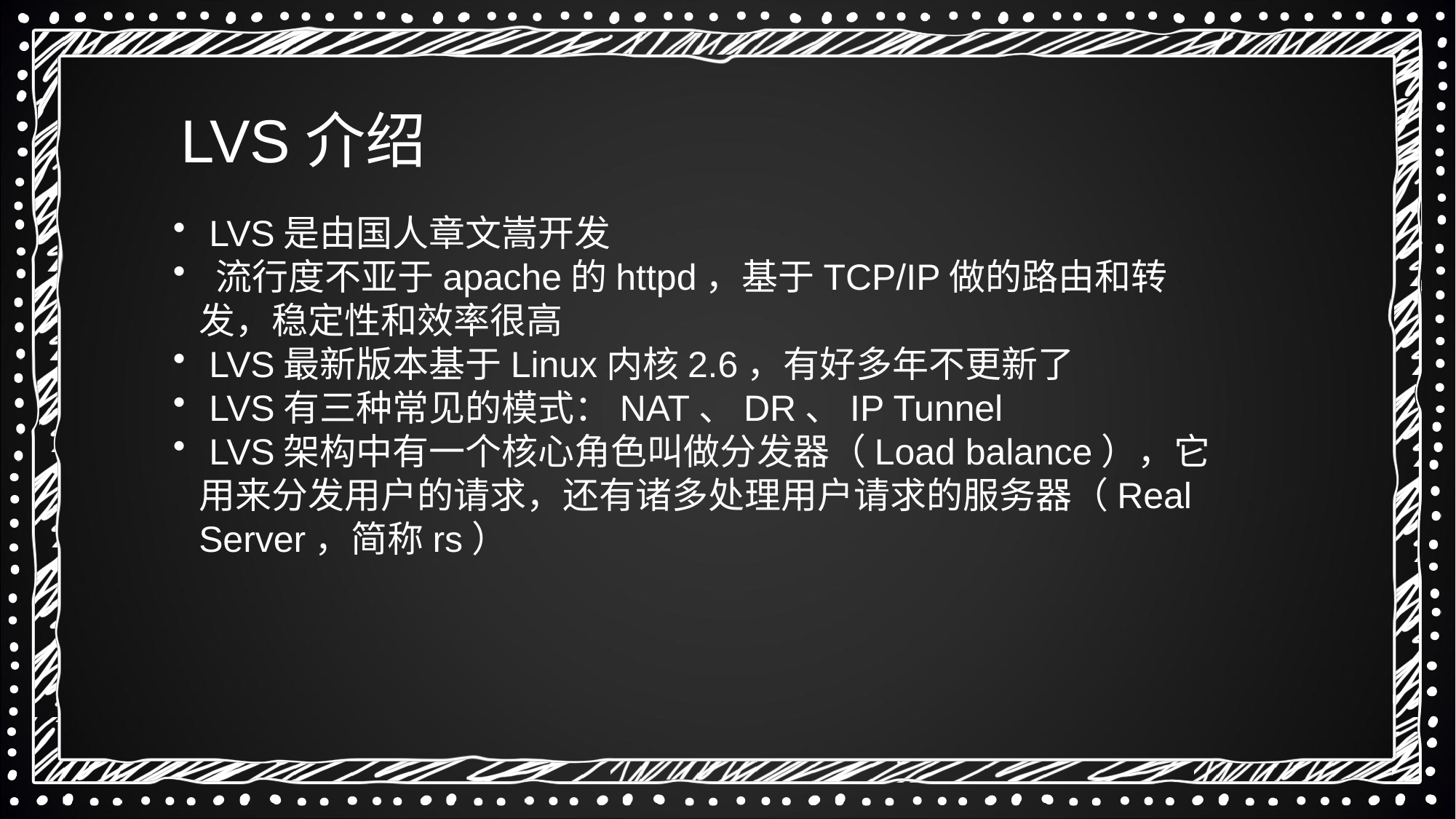

LVS介绍
 LVS是由国人章文嵩开发
 流行度不亚于apache的httpd，基于TCP/IP做的路由和转发，稳定性和效率很高
 LVS最新版本基于Linux内核2.6，有好多年不更新了
 LVS有三种常见的模式：NAT、DR、IP Tunnel
 LVS架构中有一个核心角色叫做分发器（Load balance），它用来分发用户的请求，还有诸多处理用户请求的服务器（Real Server，简称rs）